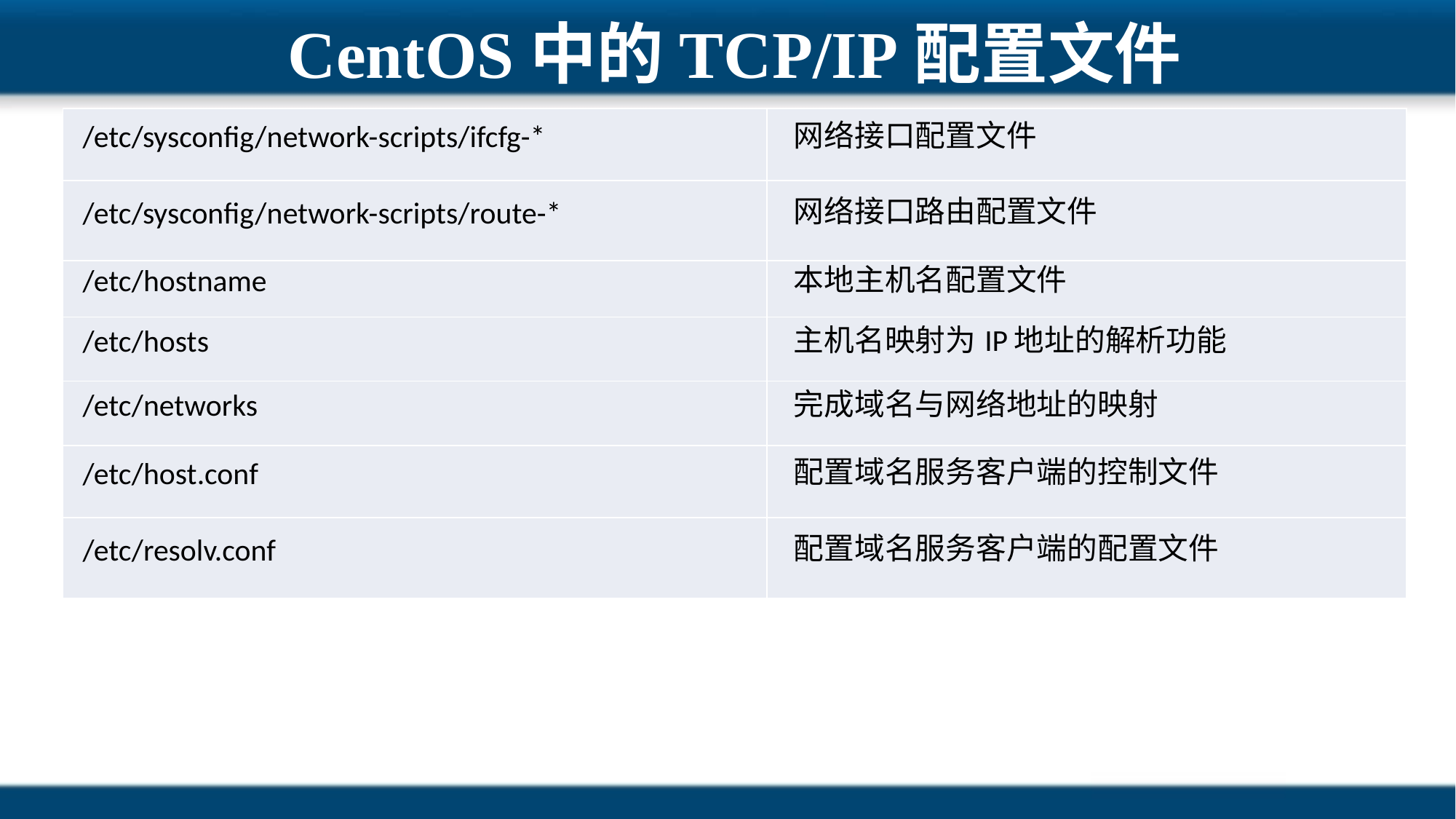

# CentOS中的TCP/IP配置文件
| /etc/sysconfig/network-scripts/ifcfg-\* | 网络接口配置文件 |
| --- | --- |
| /etc/sysconfig/network-scripts/route-\* | 网络接口路由配置文件 |
| /etc/hostname | 本地主机名配置文件 |
| /etc/hosts | 主机名映射为IP地址的解析功能 |
| /etc/networks | 完成域名与网络地址的映射 |
| /etc/host.conf | 配置域名服务客户端的控制文件 |
| /etc/resolv.conf | 配置域名服务客户端的配置文件 |